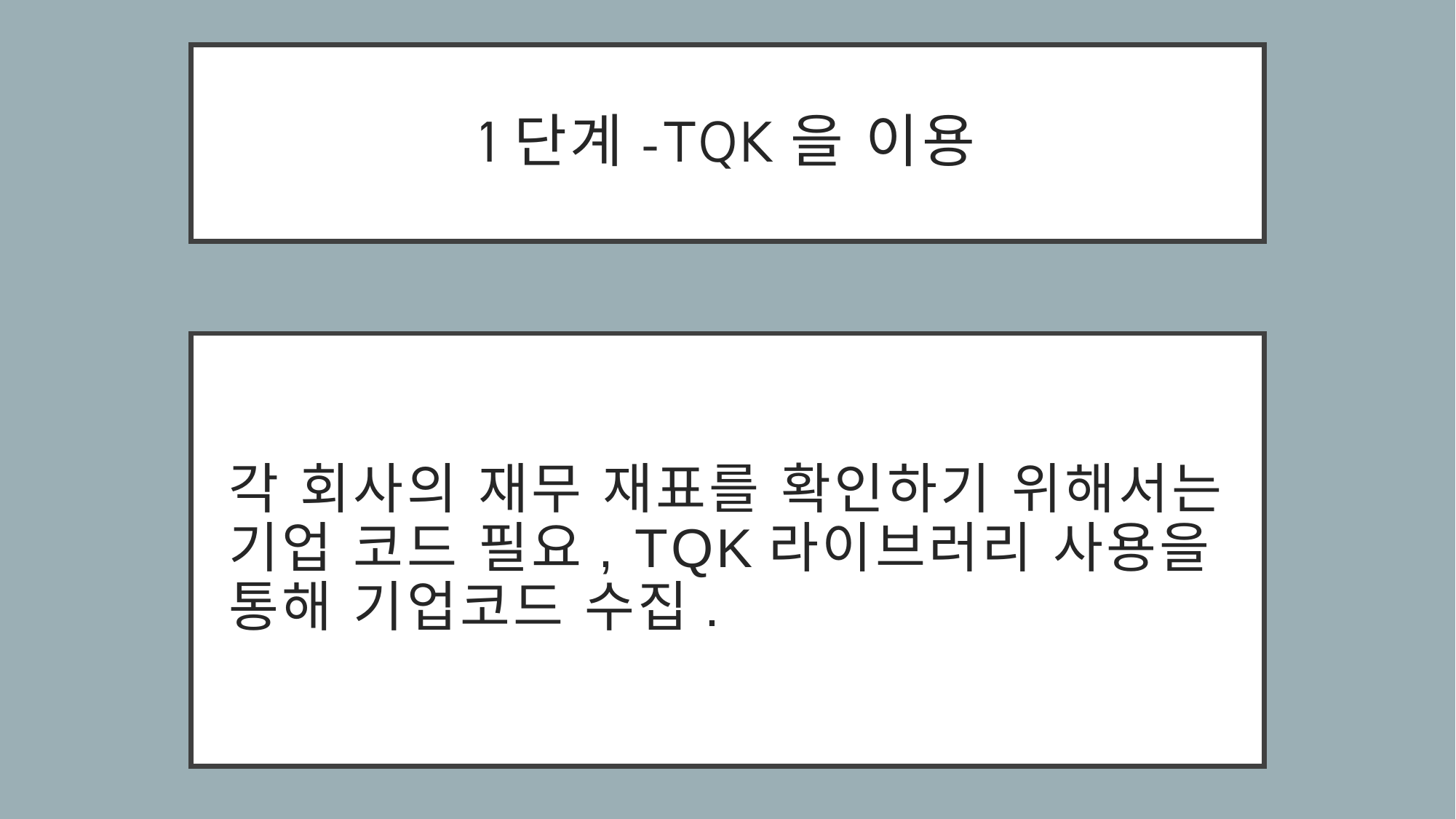

# 1단계-tqk을 이용
각 회사의 재무 재표를 확인하기 위해서는 기업 코드 필요, TQK라이브러리 사용을 통해 기업코드 수집.